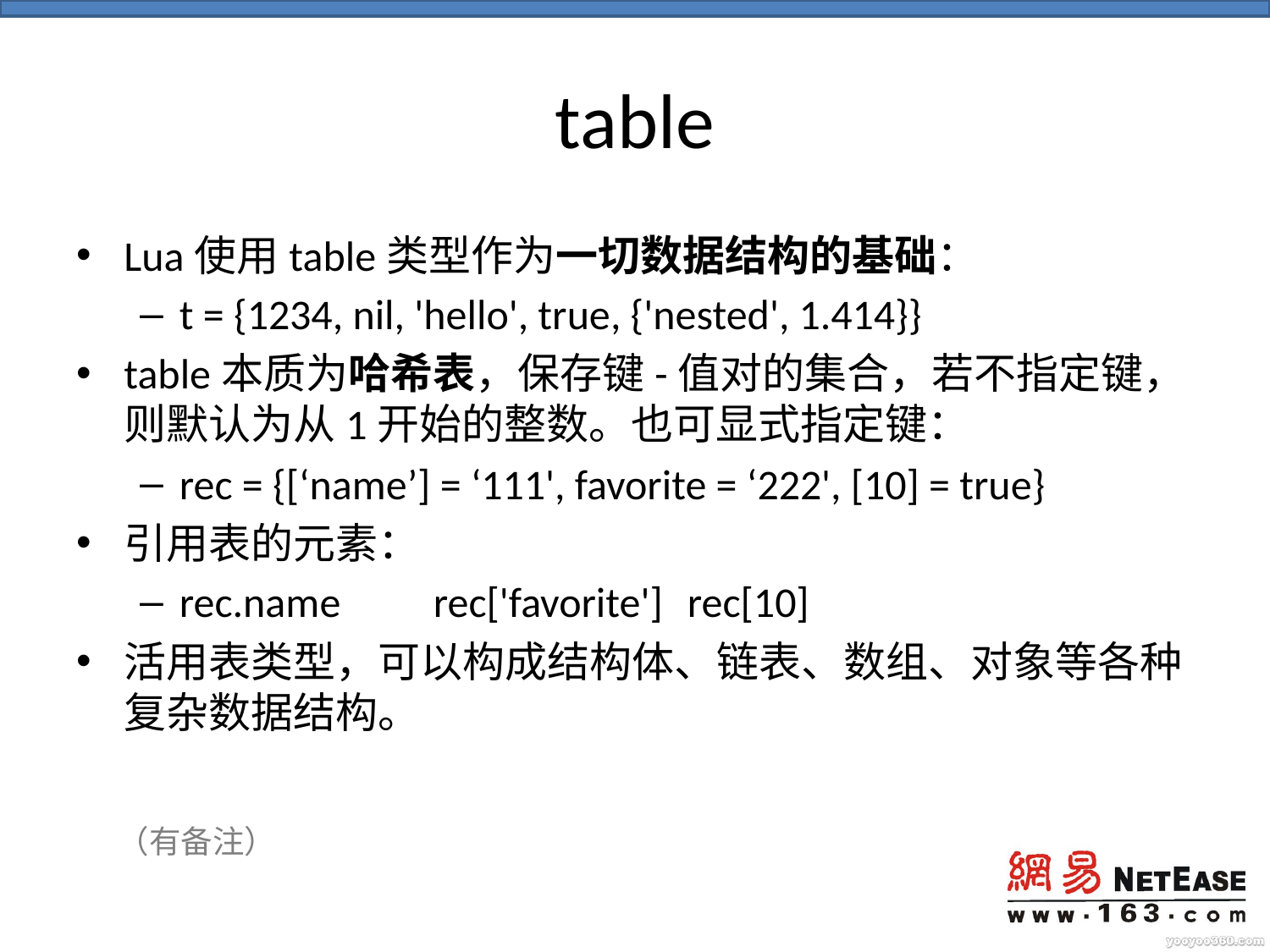

# table
Lua使用table类型作为一切数据结构的基础：
t = {1234, nil, 'hello', true, {'nested', 1.414}}
table本质为哈希表，保存键-值对的集合，若不指定键，则默认为从1开始的整数。也可显式指定键：
rec = {[‘name’] = ‘111', favorite = ‘222', [10] = true}
引用表的元素：
rec.name	rec['favorite']	rec[10]
活用表类型，可以构成结构体、链表、数组、对象等各种复杂数据结构。
（有备注）